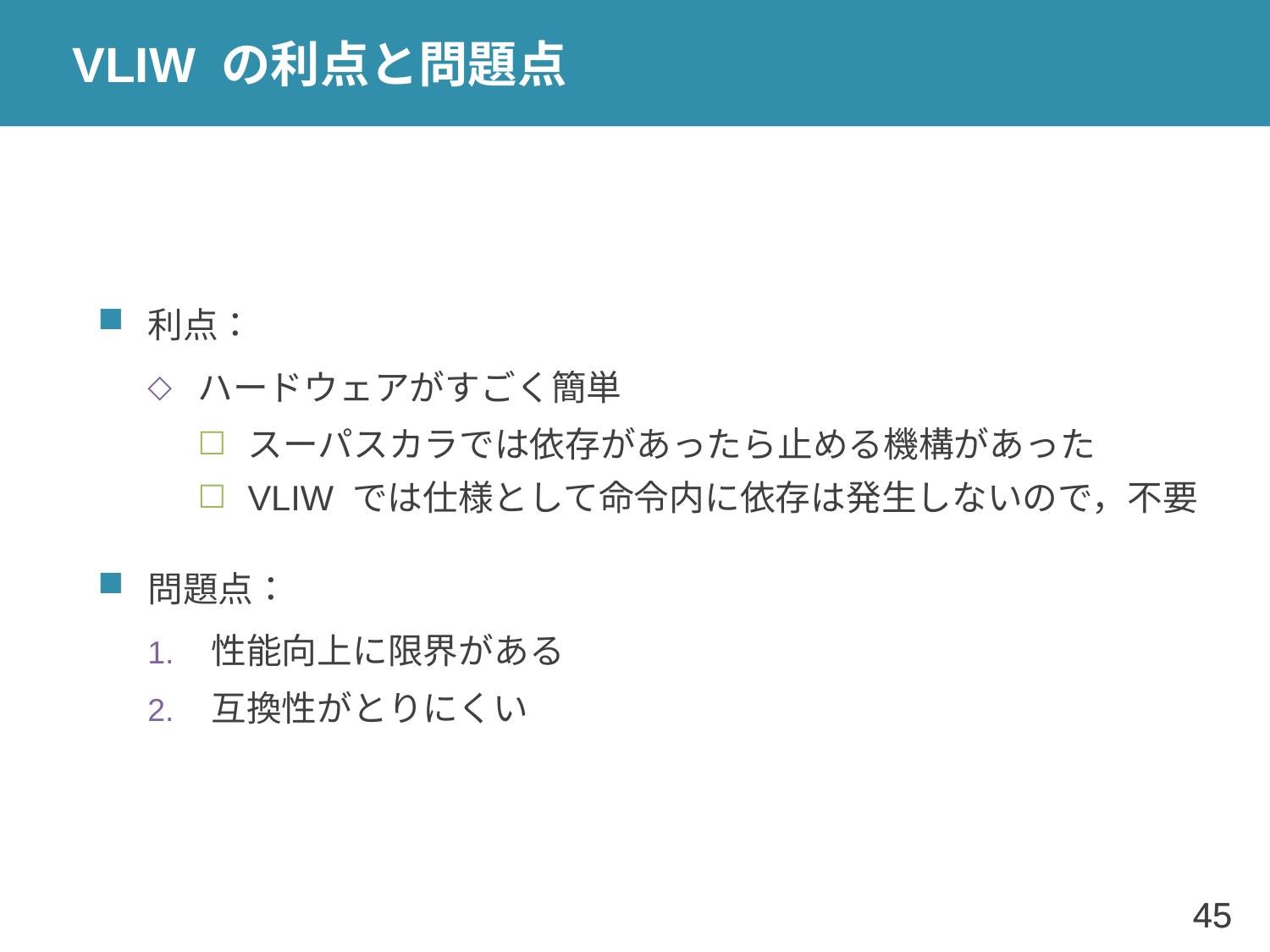

# VLIW の利点と問題点
利点：
ハードウェアがすごく簡単
スーパスカラでは依存があったら止める機構があった
VLIW では仕様として命令内に依存は発生しないので，不要
問題点：
性能向上に限界がある
互換性がとりにくい